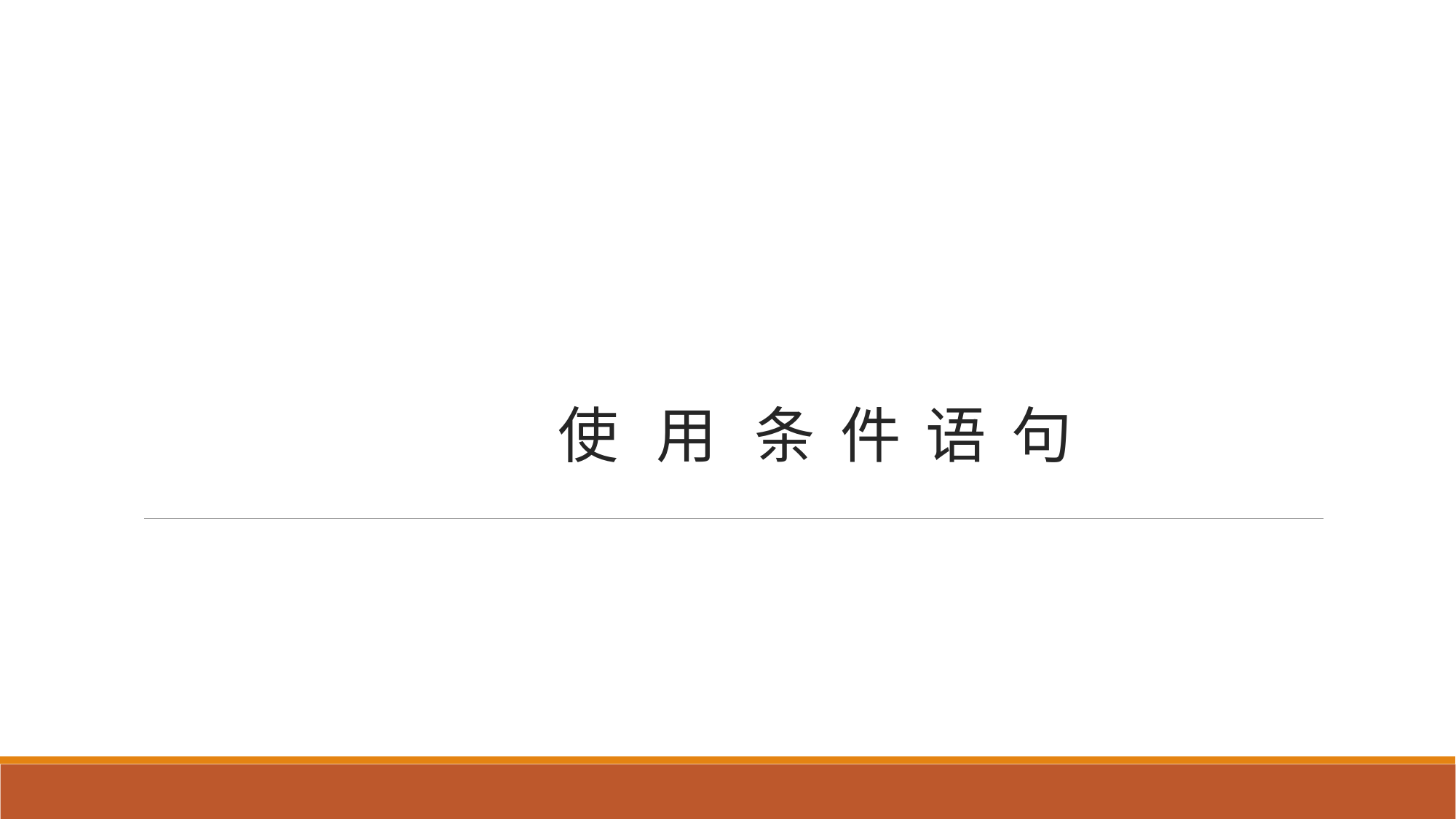

# 使   用   条  件  语  句